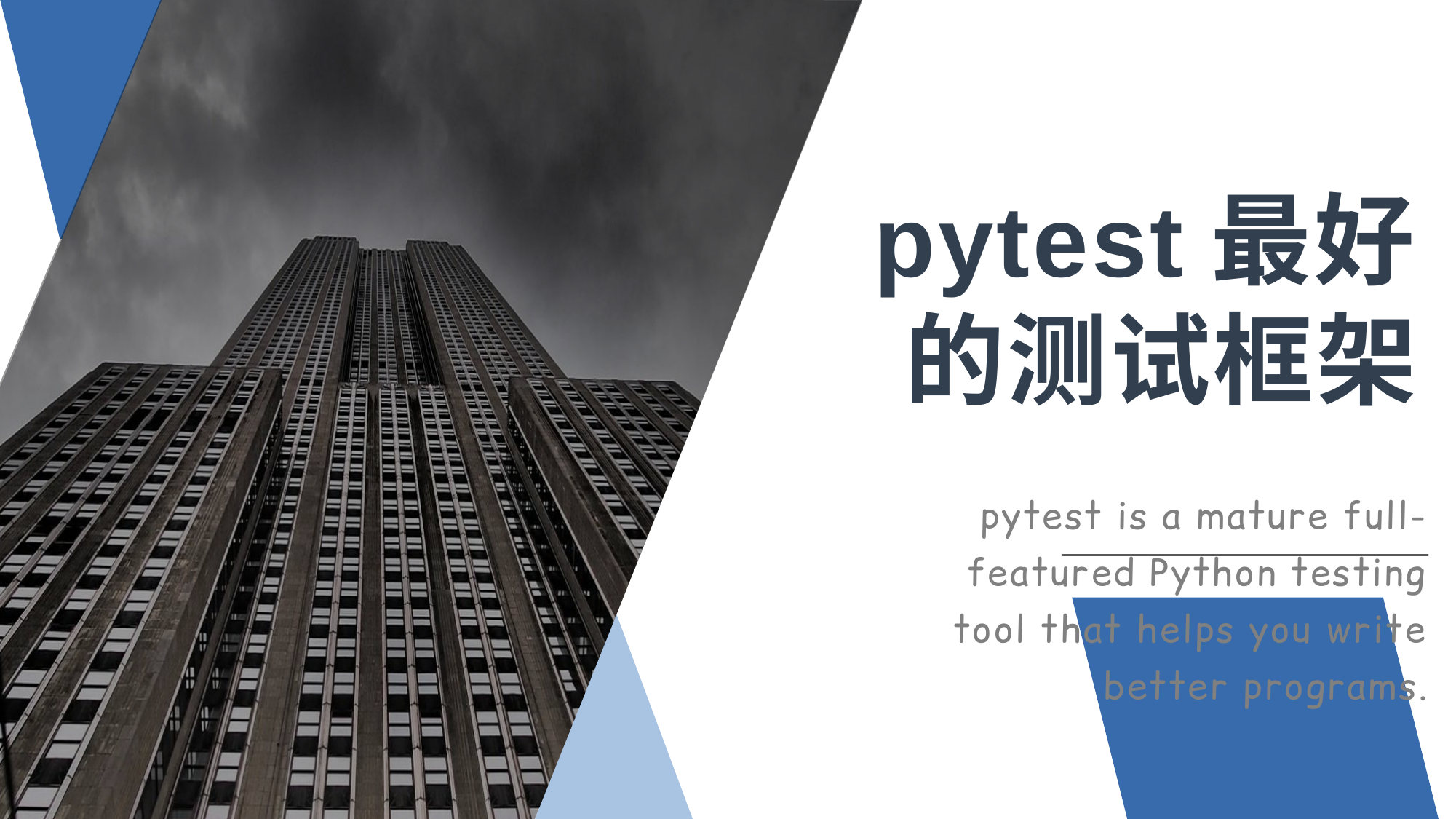

# pytest最好的测试框架
pytest is a mature full-featured Python testing tool that helps you write better programs.